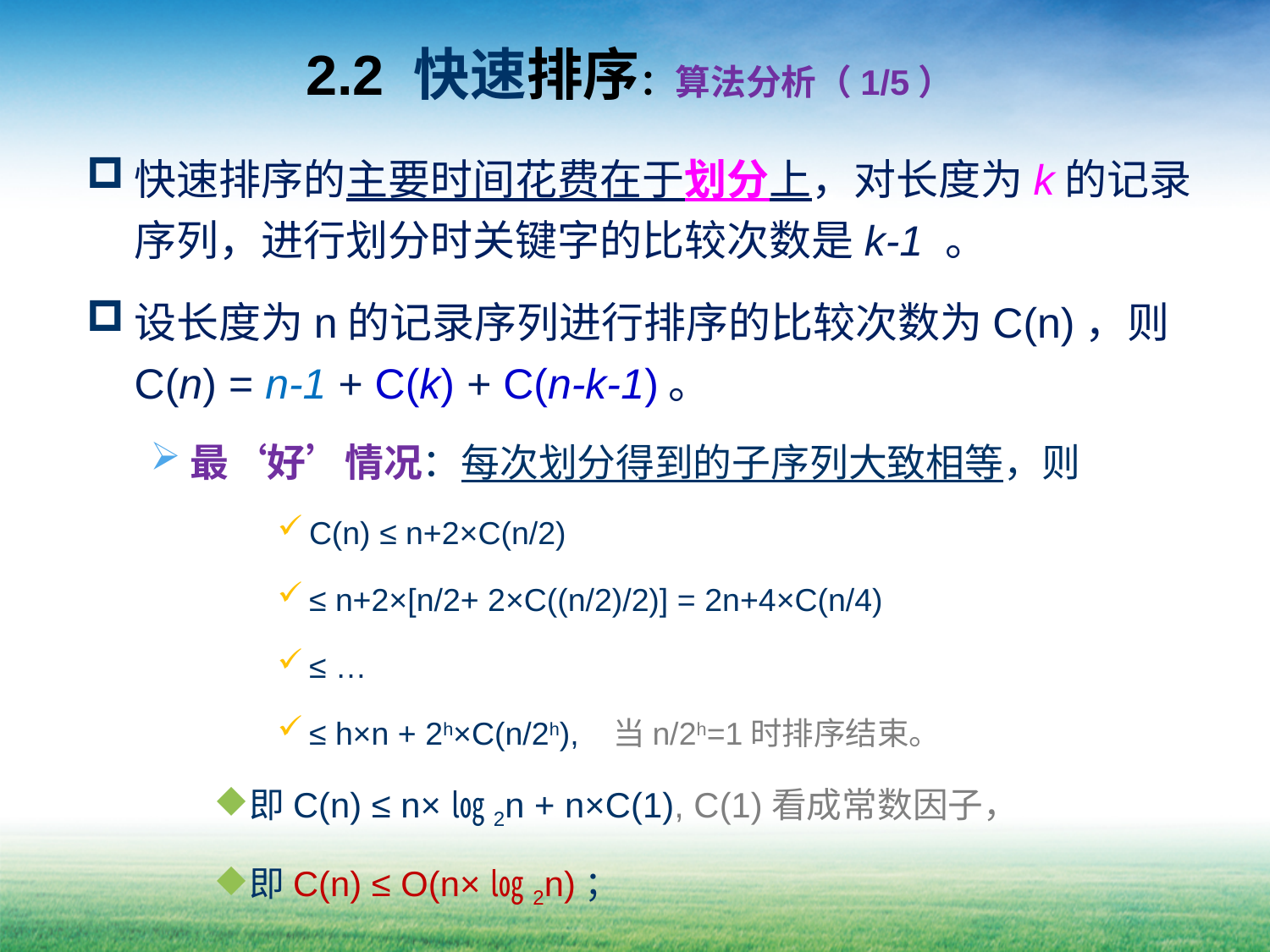

# 2.2 快速排序：算法分析（1/5）
快速排序的主要时间花费在于划分上，对长度为k的记录序列，进行划分时关键字的比较次数是k-1 。
设长度为n的记录序列进行排序的比较次数为C(n)，则C(n) = n-1 + C(k) + C(n-k-1)。
最‘好’情况：每次划分得到的子序列大致相等，则
C(n) ≤ n+2×C(n/2)
≤ n+2×[n/2+ 2×C((n/2)/2)] = 2n+4×C(n/4)
≤ …
≤ h×n + 2h×C(n/2h),   当n/2h=1时排序结束。
即C(n) ≤ n×㏒2n + n×C(1), C(1)看成常数因子，
即C(n) ≤ O(n×㏒2n)；